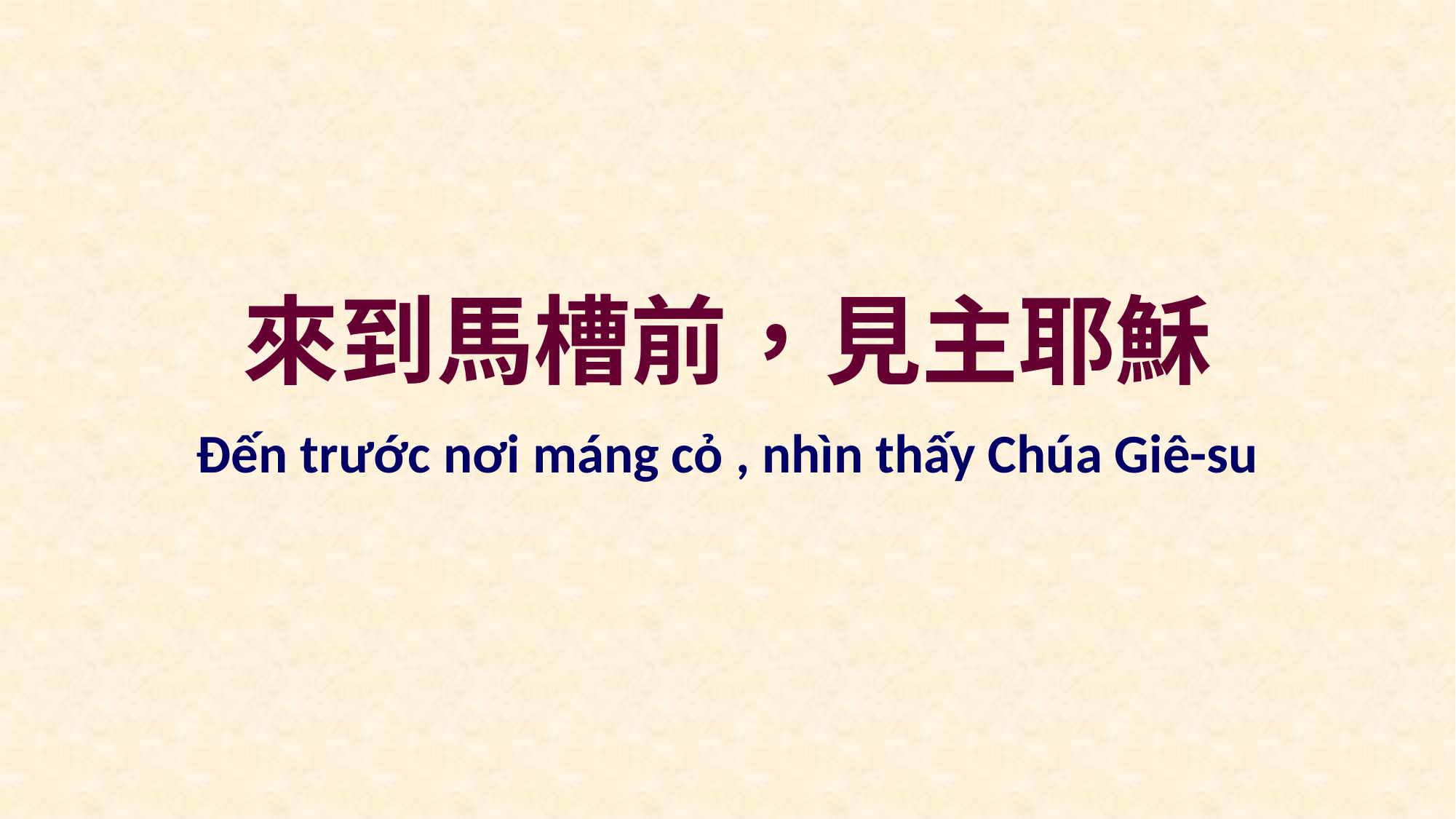

來到馬槽前，見主耶穌
Đến trước nơi máng cỏ , nhìn thấy Chúa Giê-su